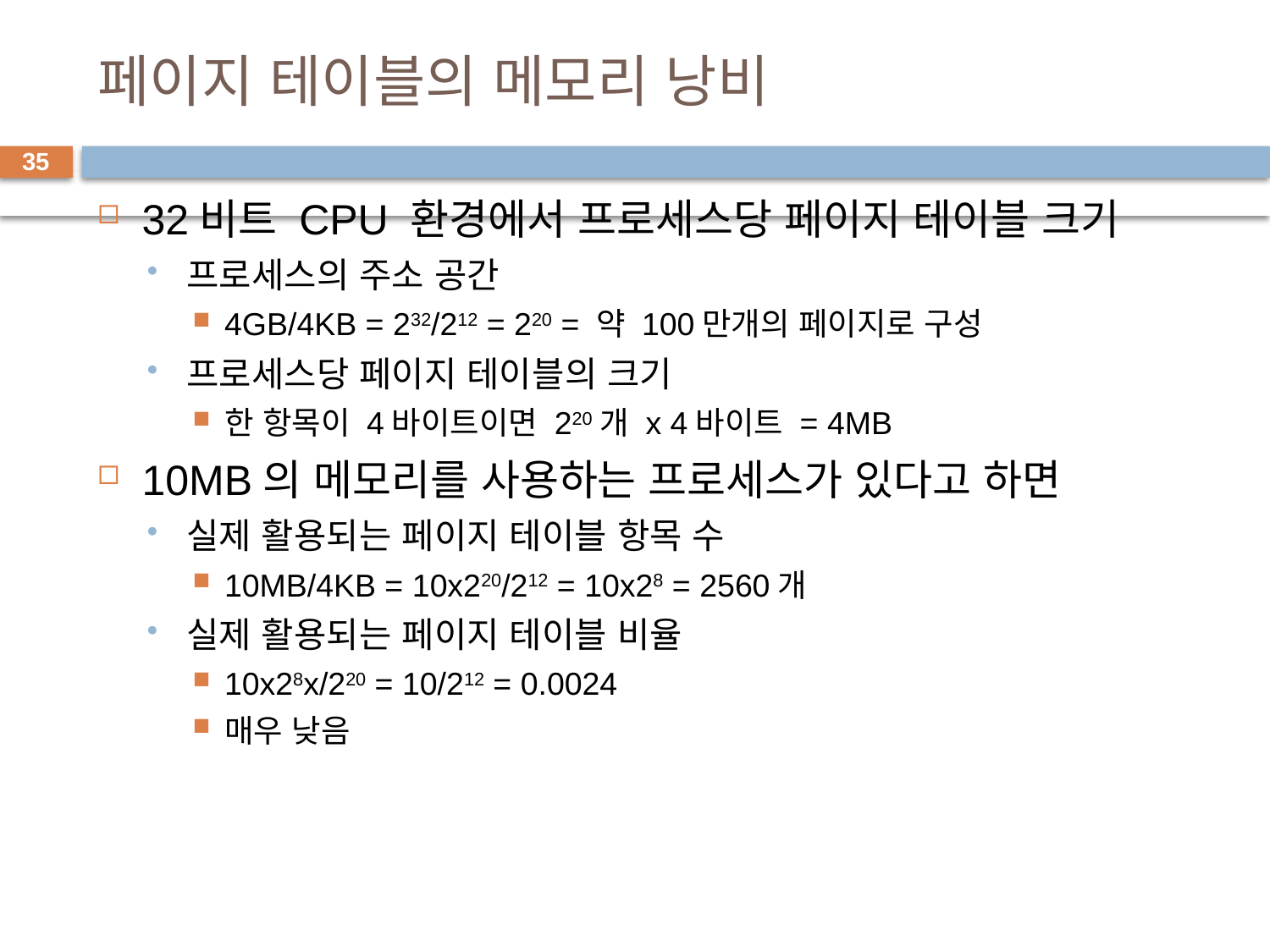

# 페이지 테이블의 메모리 낭비
35
32비트 CPU 환경에서 프로세스당 페이지 테이블 크기
프로세스의 주소 공간
4GB/4KB = 232/212 = 220 = 약 100만개의 페이지로 구성
프로세스당 페이지 테이블의 크기
한 항목이 4바이트이면 220개 x 4바이트 = 4MB
10MB의 메모리를 사용하는 프로세스가 있다고 하면
실제 활용되는 페이지 테이블 항목 수
10MB/4KB = 10x220/212 = 10x28 = 2560개
실제 활용되는 페이지 테이블 비율
10x28x/220 = 10/212 = 0.0024
매우 낮음